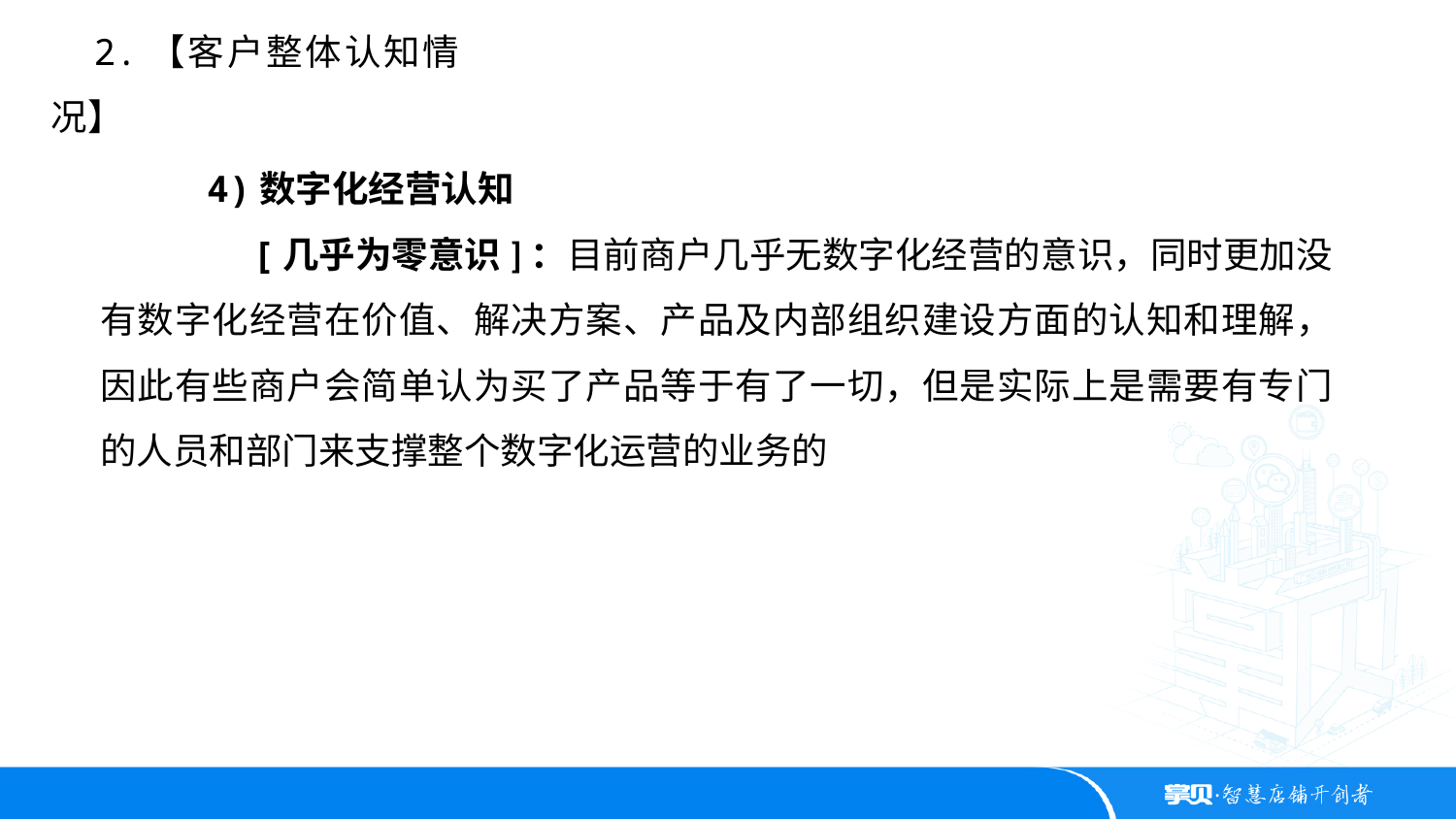

2.【客户整体认知情况】
 4)数字化经营认知
     [几乎为零意识]：目前商户几乎无数字化经营的意识，同时更加没有数字化经营在价值、解决方案、产品及内部组织建设方面的认知和理解，因此有些商户会简单认为买了产品等于有了一切，但是实际上是需要有专门的人员和部门来支撑整个数字化运营的业务的